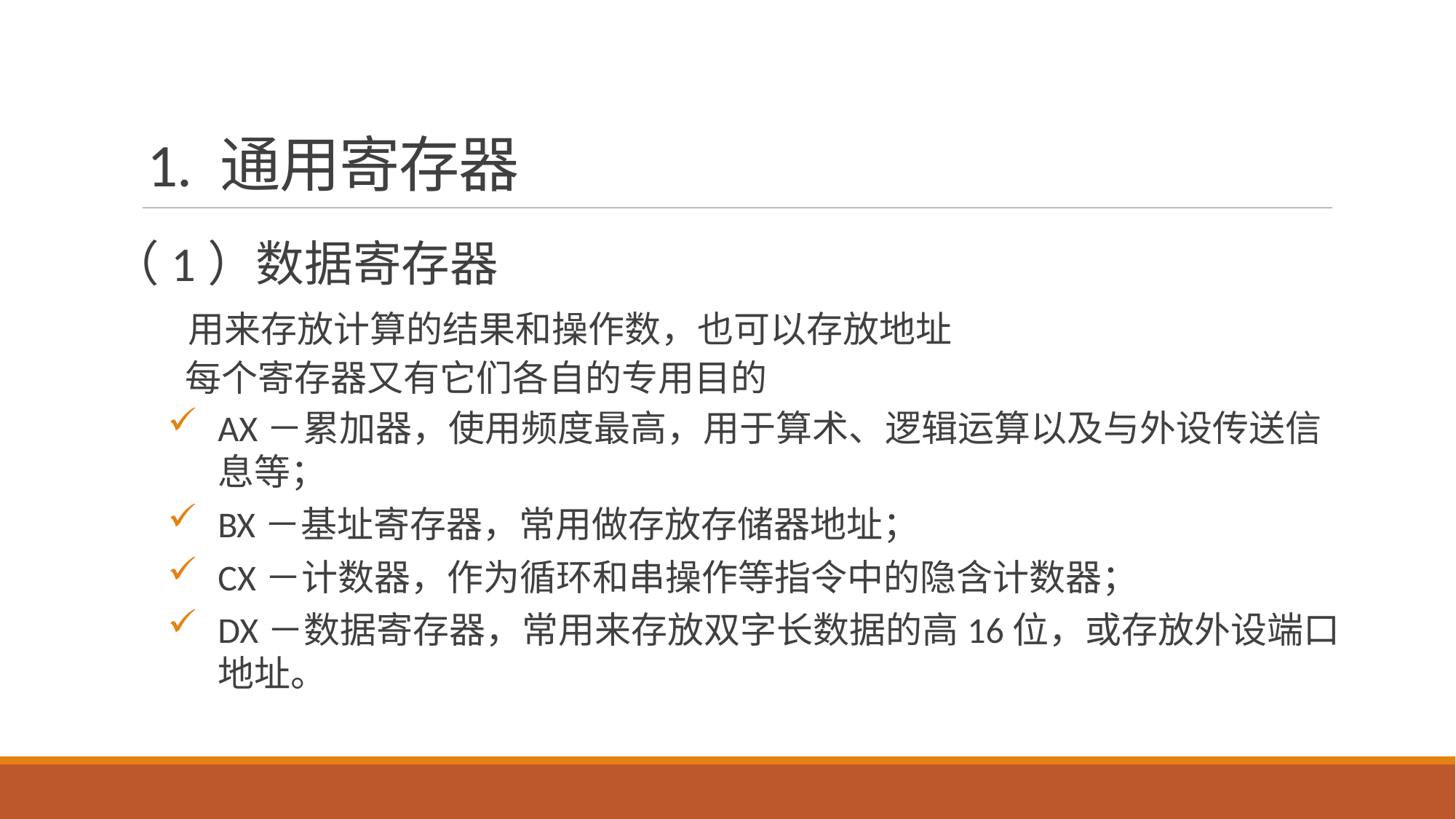

# 1. 通用寄存器
（1）数据寄存器
      用来存放计算的结果和操作数，也可以存放地址
        每个寄存器又有它们各自的专用目的
AX－累加器，使用频度最高，用于算术、逻辑运算以及与外设传送信息等；
BX－基址寄存器，常用做存放存储器地址；
CX－计数器，作为循环和串操作等指令中的隐含计数器；
DX－数据寄存器，常用来存放双字长数据的高16位，或存放外设端口地址。